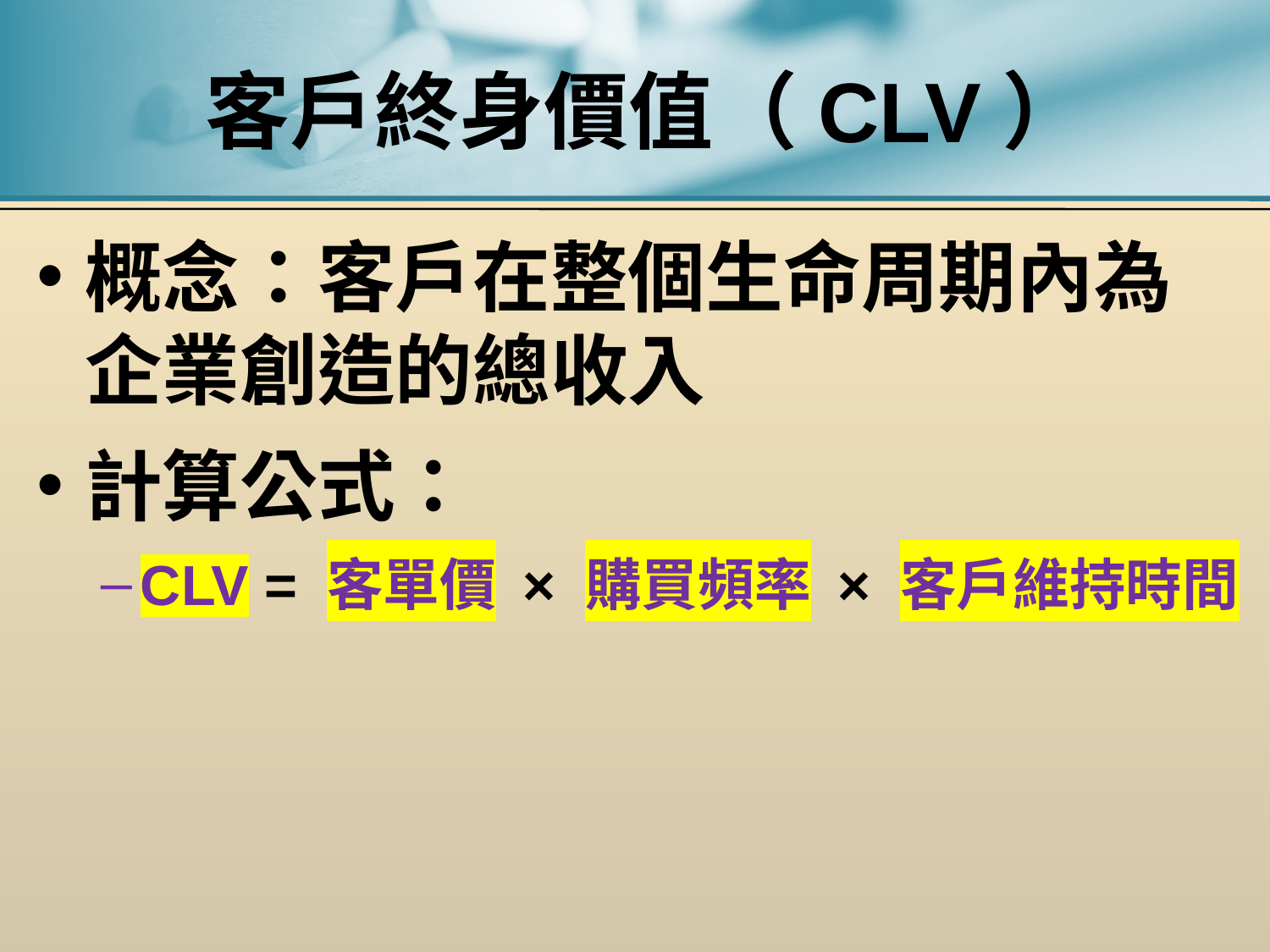

# 客戶終身價值（CLV）
概念：客戶在整個生命周期內為企業創造的總收入
計算公式：
CLV = 客單價 × 購買頻率 × 客戶維持時間